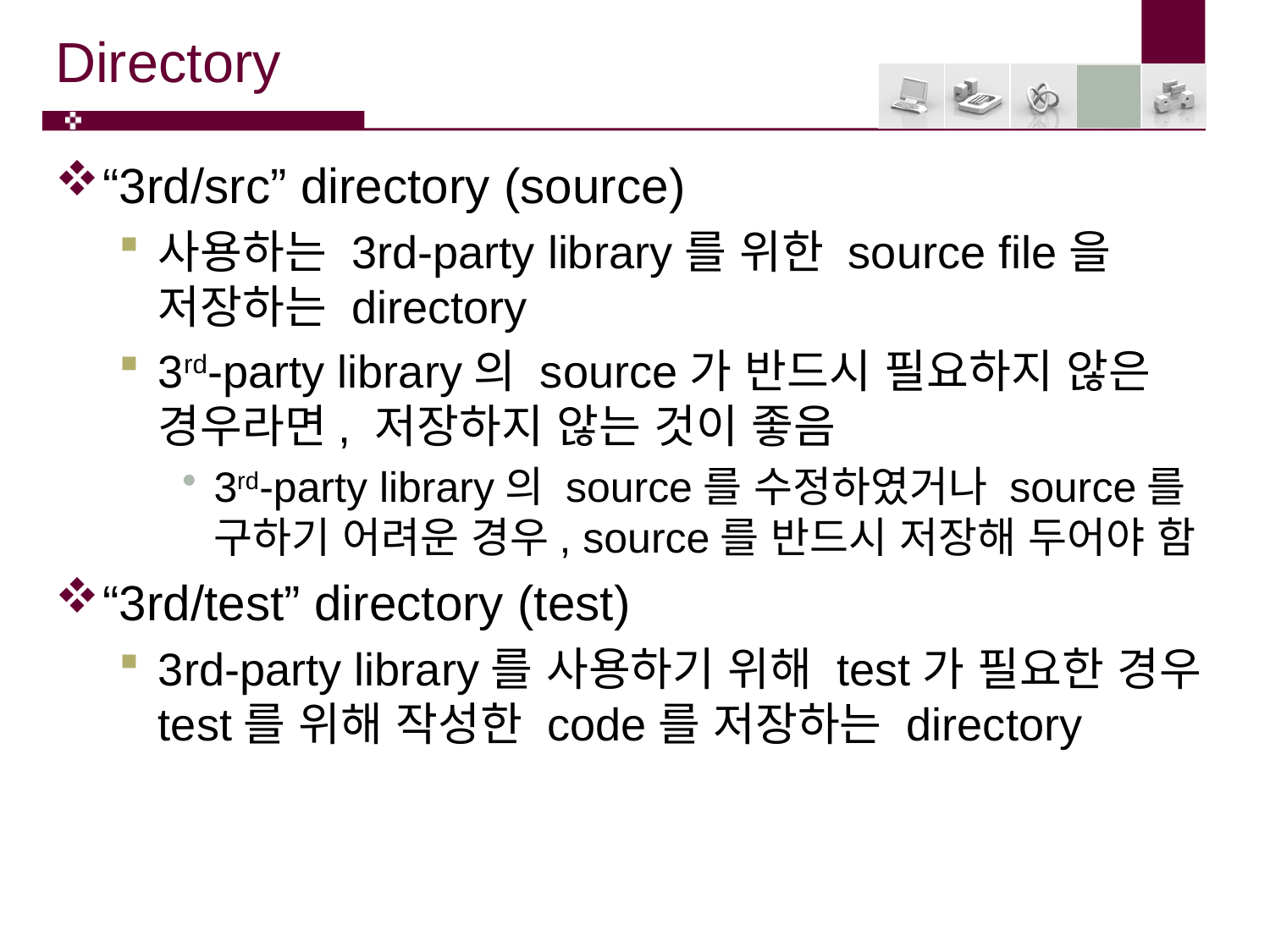

# Directory
“3rd/src” directory (source)
사용하는 3rd-party library를 위한 source file을 저장하는 directory
3rd-party library의 source가 반드시 필요하지 않은 경우라면, 저장하지 않는 것이 좋음
3rd-party library의 source를 수정하였거나 source를 구하기 어려운 경우, source를 반드시 저장해 두어야 함
“3rd/test” directory (test)
3rd-party library를 사용하기 위해 test가 필요한 경우 test를 위해 작성한 code를 저장하는 directory